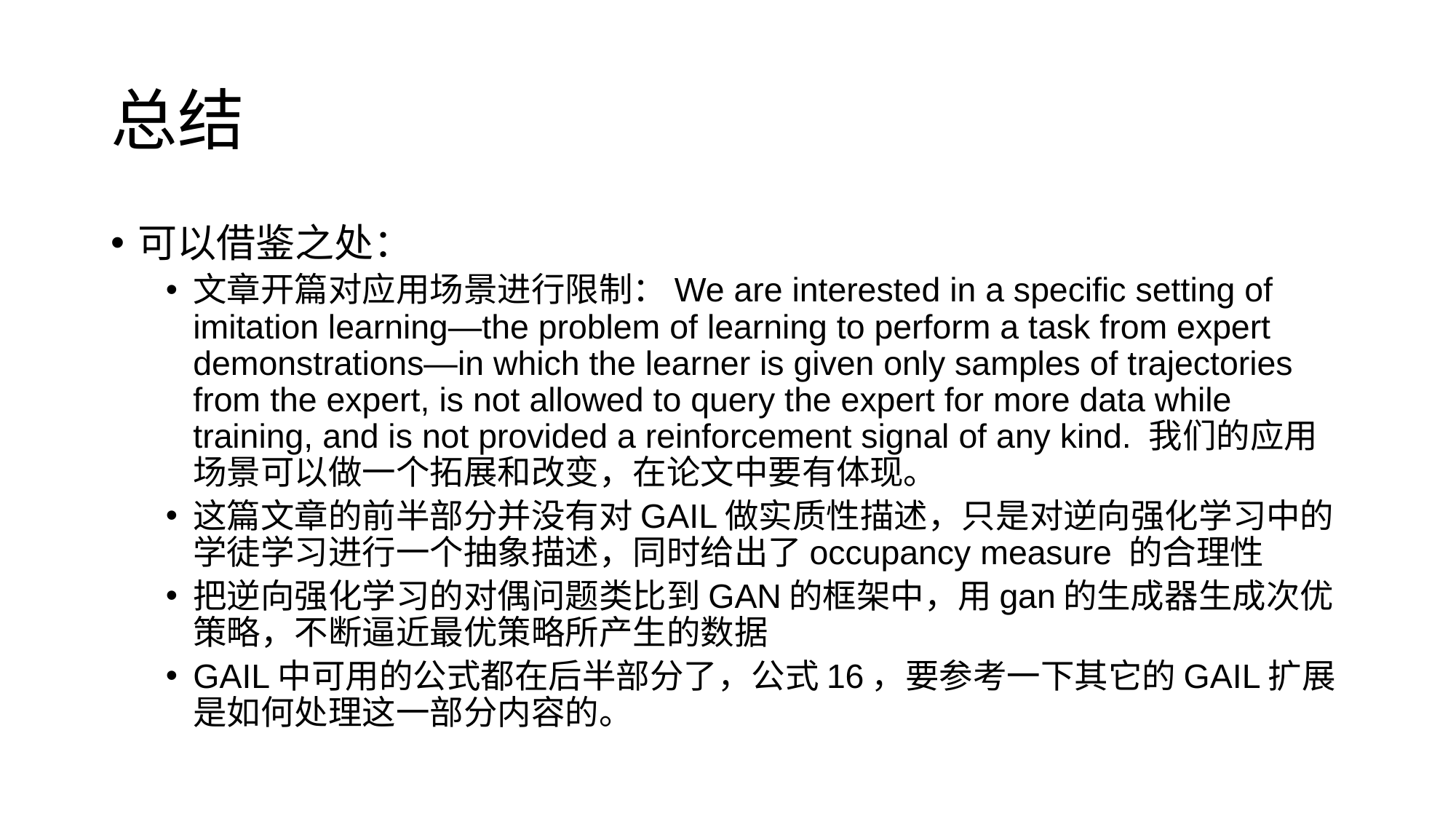

# 总结
可以借鉴之处：
文章开篇对应用场景进行限制：We are interested in a specific setting of imitation learning—the problem of learning to perform a task from expert demonstrations—in which the learner is given only samples of trajectories from the expert, is not allowed to query the expert for more data while training, and is not provided a reinforcement signal of any kind. 我们的应用场景可以做一个拓展和改变，在论文中要有体现。
这篇文章的前半部分并没有对GAIL做实质性描述，只是对逆向强化学习中的学徒学习进行一个抽象描述，同时给出了occupancy measure 的合理性
把逆向强化学习的对偶问题类比到GAN的框架中，用gan的生成器生成次优策略，不断逼近最优策略所产生的数据
GAIL中可用的公式都在后半部分了，公式16，要参考一下其它的GAIL扩展是如何处理这一部分内容的。